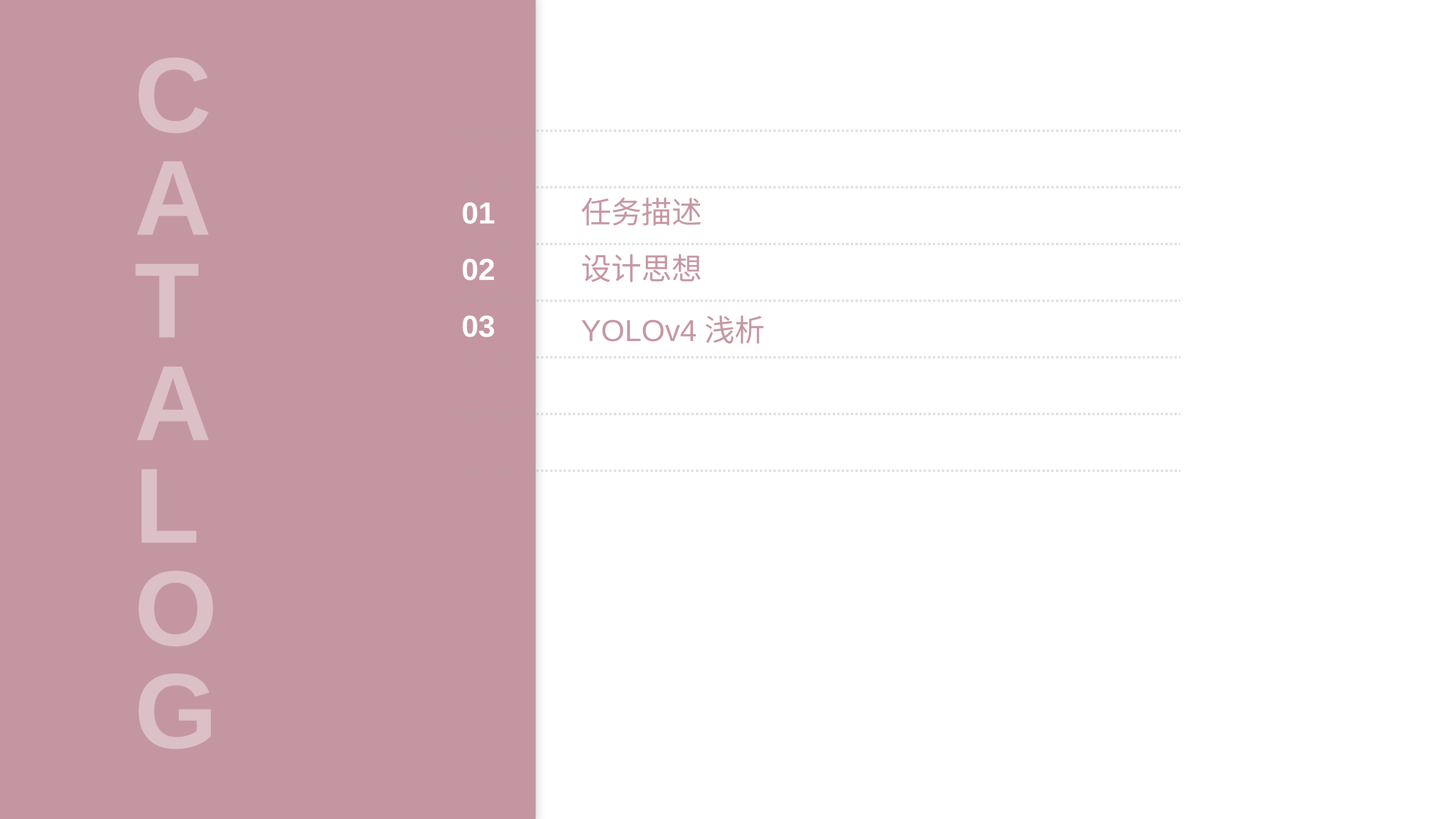

C
A
T
A
L
O
G

01
任务描述
02
设计思想
03
YOLOv4浅析